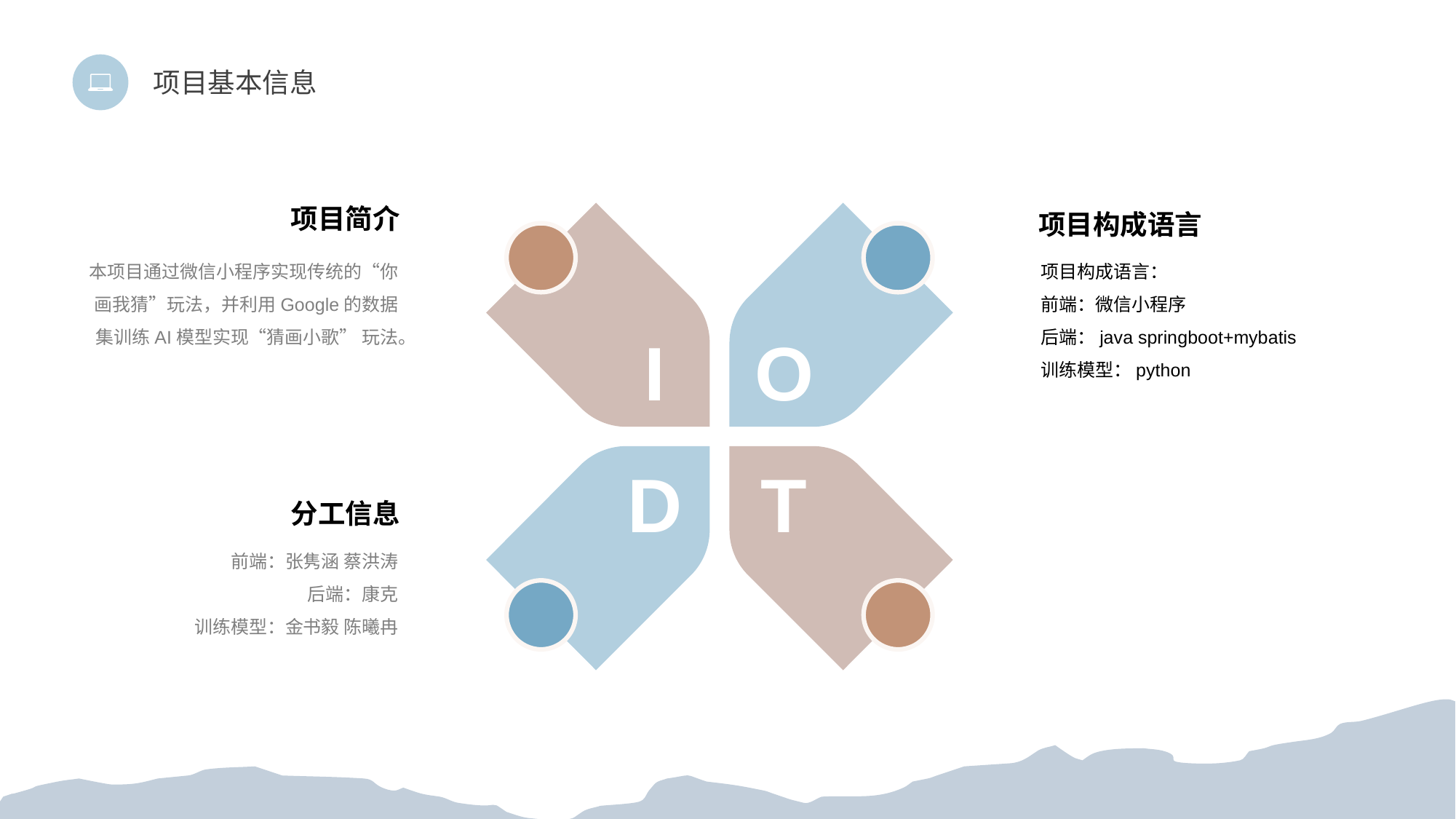

项目基本信息
项目简介

I
O

D
T

项目构成语言

本项目通过微信小程序实现传统的“你画我猜”玩法，并利用Google的数据集训练AI模型实现“猜画小歌” 玩法。
项目构成语言：
前端：微信小程序
后端：java springboot+mybatis
训练模型：python
分工信息
前端：张隽涵 蔡洪涛
后端：康克
训练模型：金书毅 陈曦冉